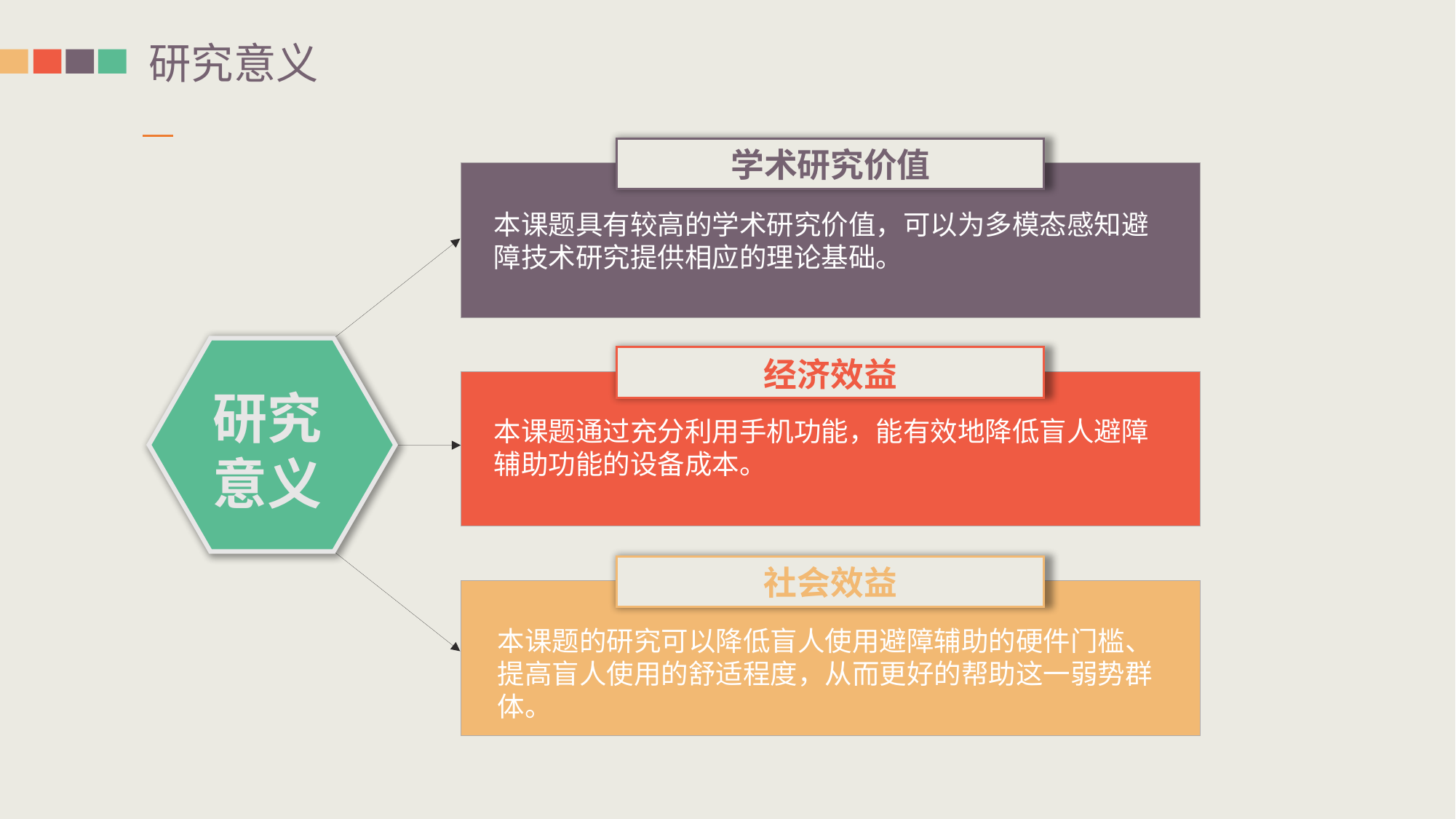

研究意义

学术研究价值

本课题具有较高的学术研究价值，可以为多模态感知避障技术研究提供相应的理论基础。

研究意义

经济效益

本课题通过充分利用手机功能，能有效地降低盲人避障辅助功能的设备成本。

社会效益

本课题的研究可以降低盲人使用避障辅助的硬件门槛、提高盲人使用的舒适程度，从而更好的帮助这一弱势群体。